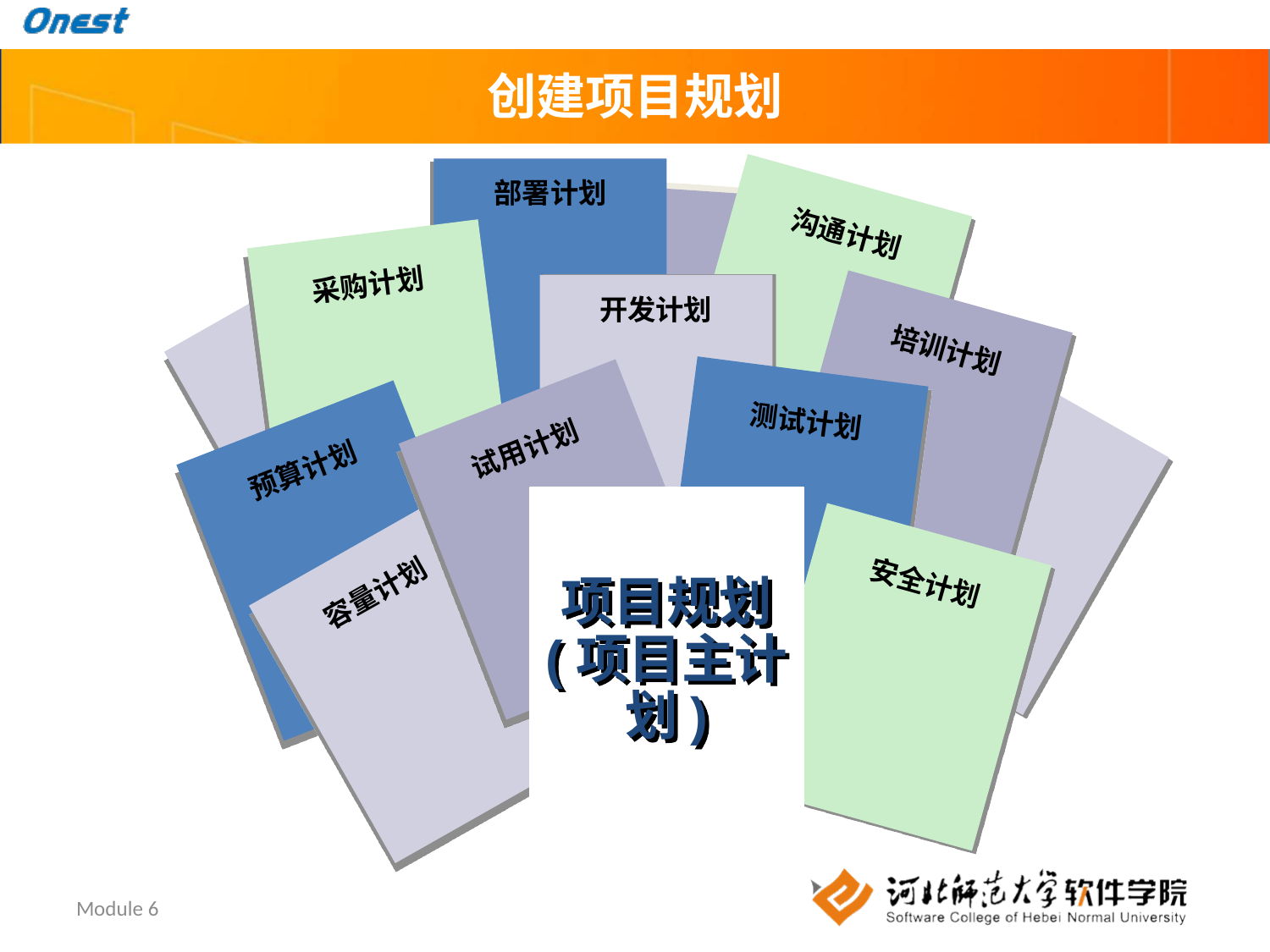

# 创建项目规划

部署计划

沟通计划

采购计划

开发计划

培训计划

测试计划

试用计划
预算计划

安全计划
容量计划
项目规划
(项目主计划)
Module 6